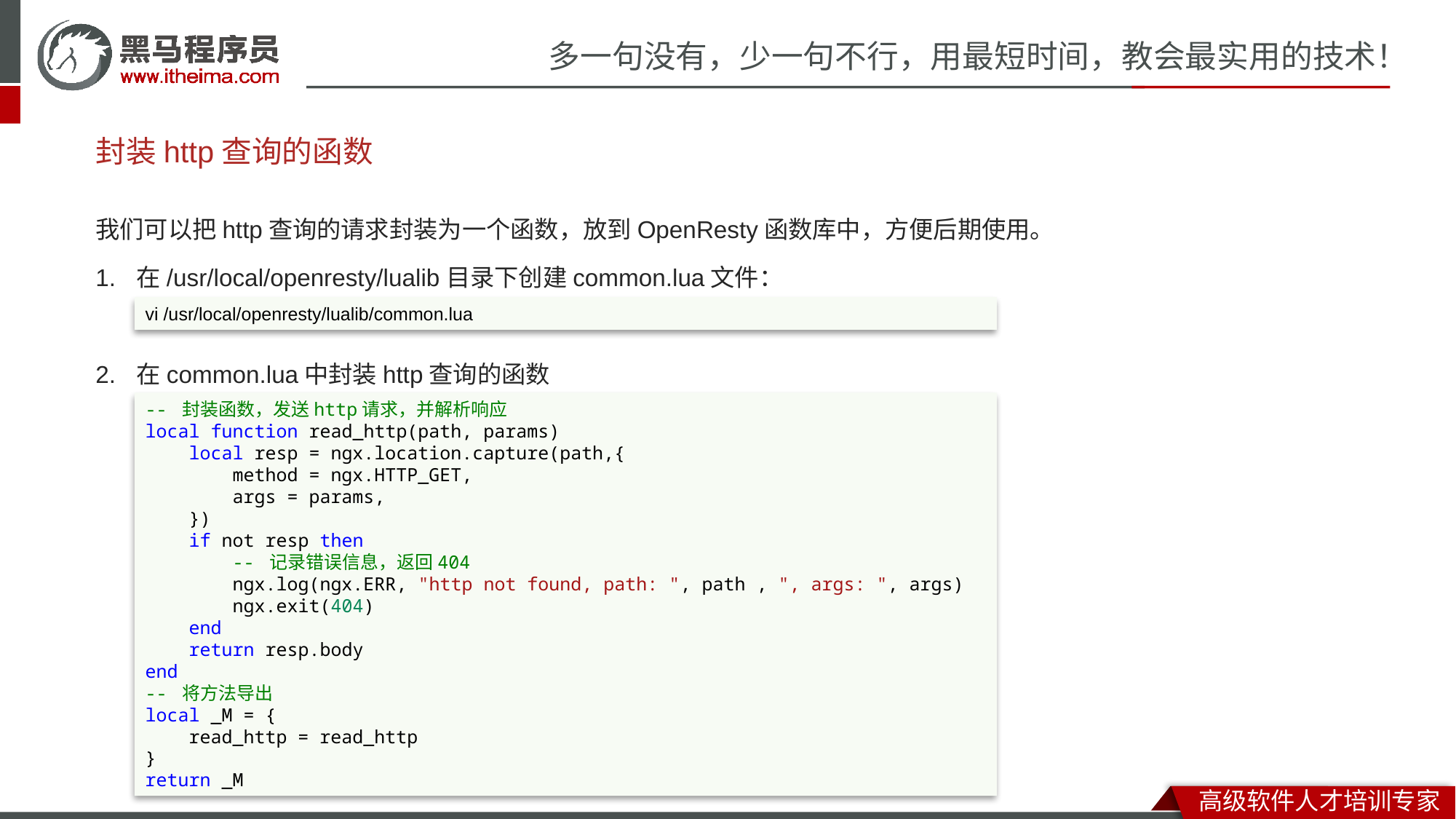

# 封装http查询的函数
我们可以把http查询的请求封装为一个函数，放到OpenResty函数库中，方便后期使用。
在/usr/local/openresty/lualib目录下创建common.lua文件：

在common.lua中封装http查询的函数

vi /usr/local/openresty/lualib/common.lua
-- 封装函数，发送http请求，并解析响应
local function read_http(path, params)
    local resp = ngx.location.capture(path,{
        method = ngx.HTTP_GET,
        args = params,
    })
    if not resp then
        -- 记录错误信息，返回404
        ngx.log(ngx.ERR, "http not found, path: ", path , ", args: ", args)
        ngx.exit(404)
    end
    return resp.body
end
-- 将方法导出
local _M = {
    read_http = read_http
}
return _M